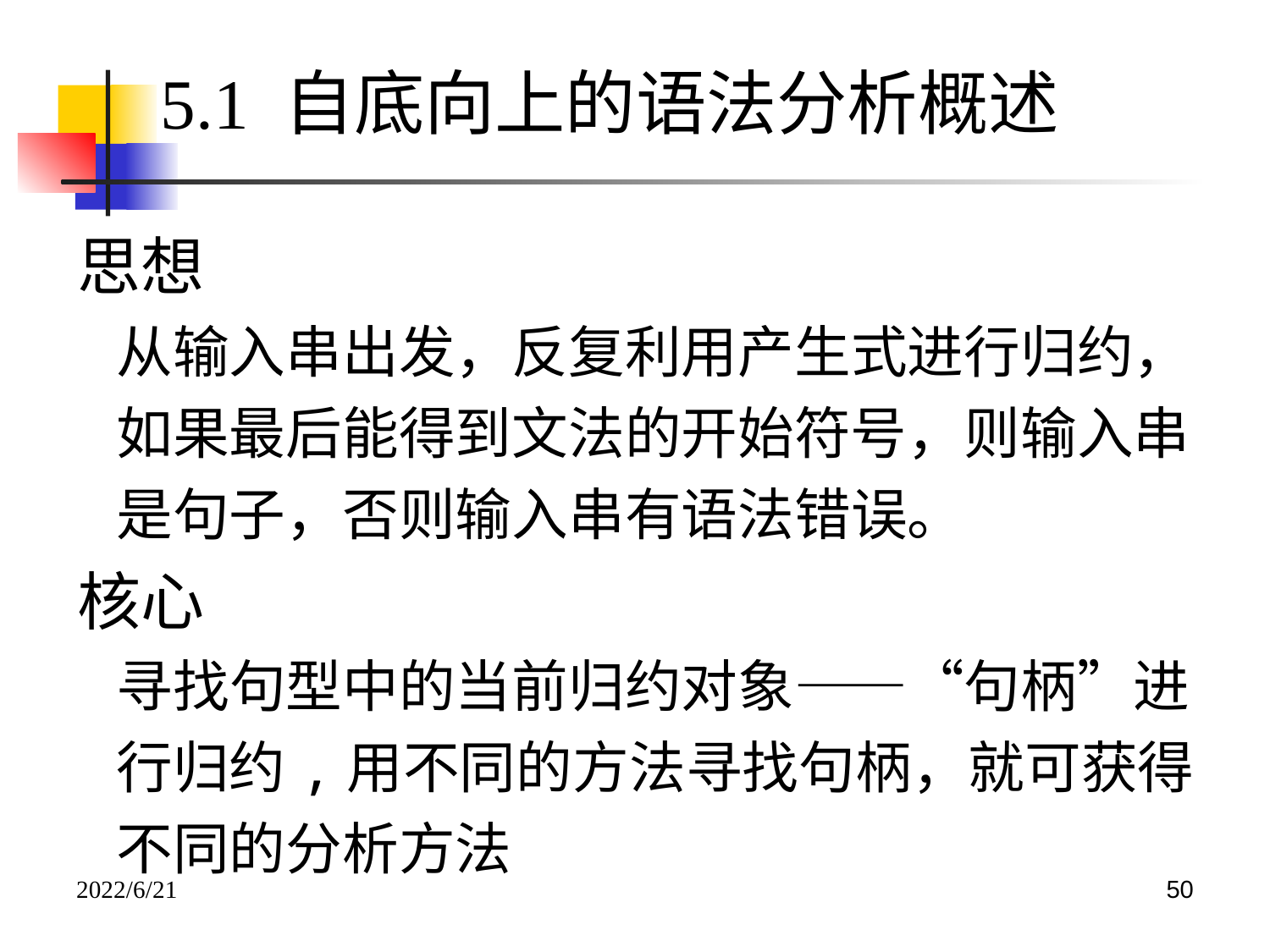

5.1 自底向上的语法分析概述
思想
从输入串出发，反复利用产生式进行归约，如果最后能得到文法的开始符号，则输入串是句子，否则输入串有语法错误。
核心
寻找句型中的当前归约对象——“句柄”进行归约,用不同的方法寻找句柄，就可获得不同的分析方法
2022/6/21
50